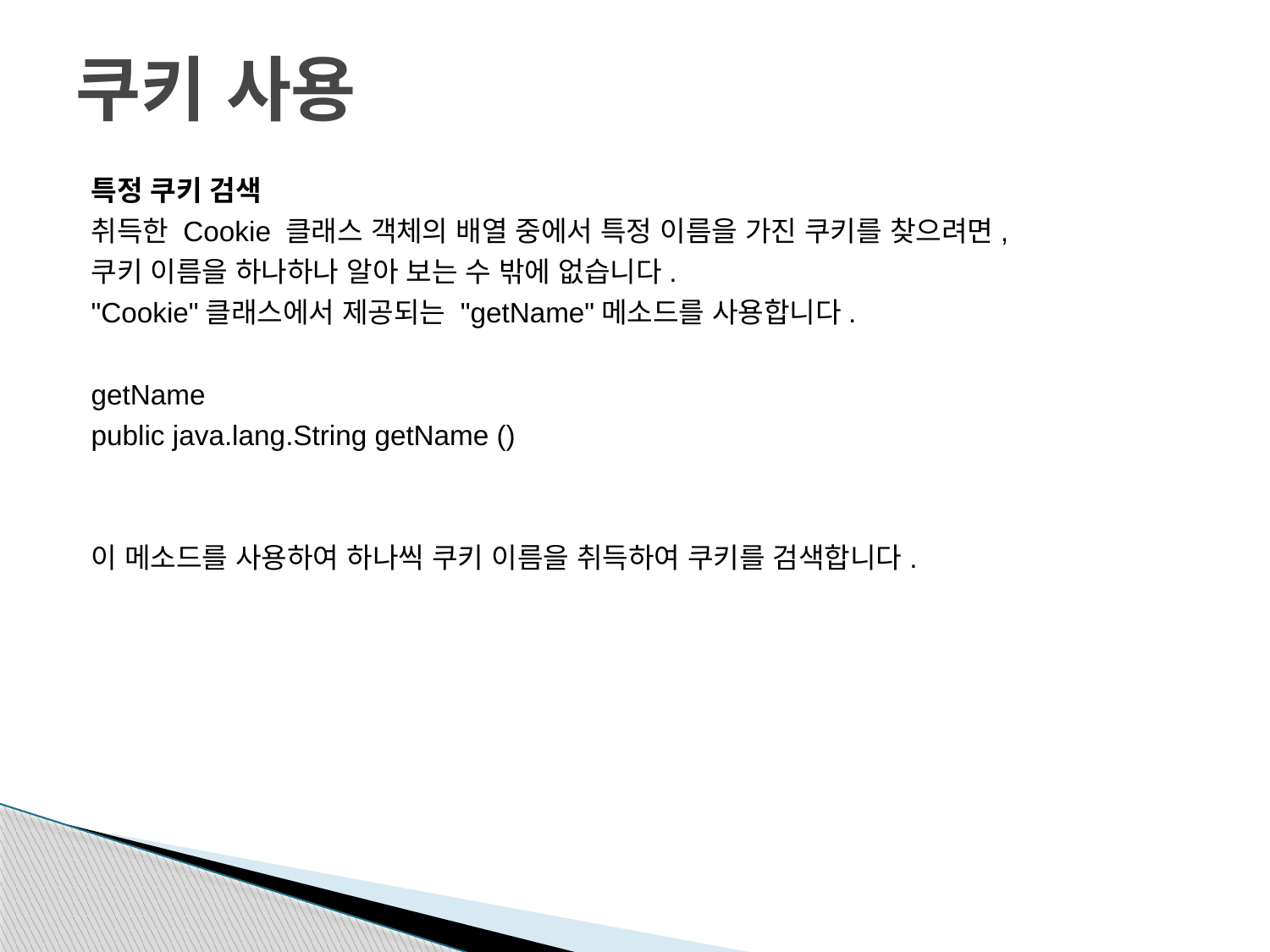

# 쿠키 사용
특정 쿠키 검색
취득한 Cookie 클래스 객체의 배열 중에서 특정 이름을 가진 쿠키를 찾으려면,
쿠키 이름을 하나하나 알아 보는 수 밖에 없습니다.
"Cookie"클래스에서 제공되는 "getName"메소드를 사용합니다.

getName
public java.lang.String getName ()

이 메소드를 사용하여 하나씩 쿠키 이름을 취득하여 쿠키를 검색합니다.